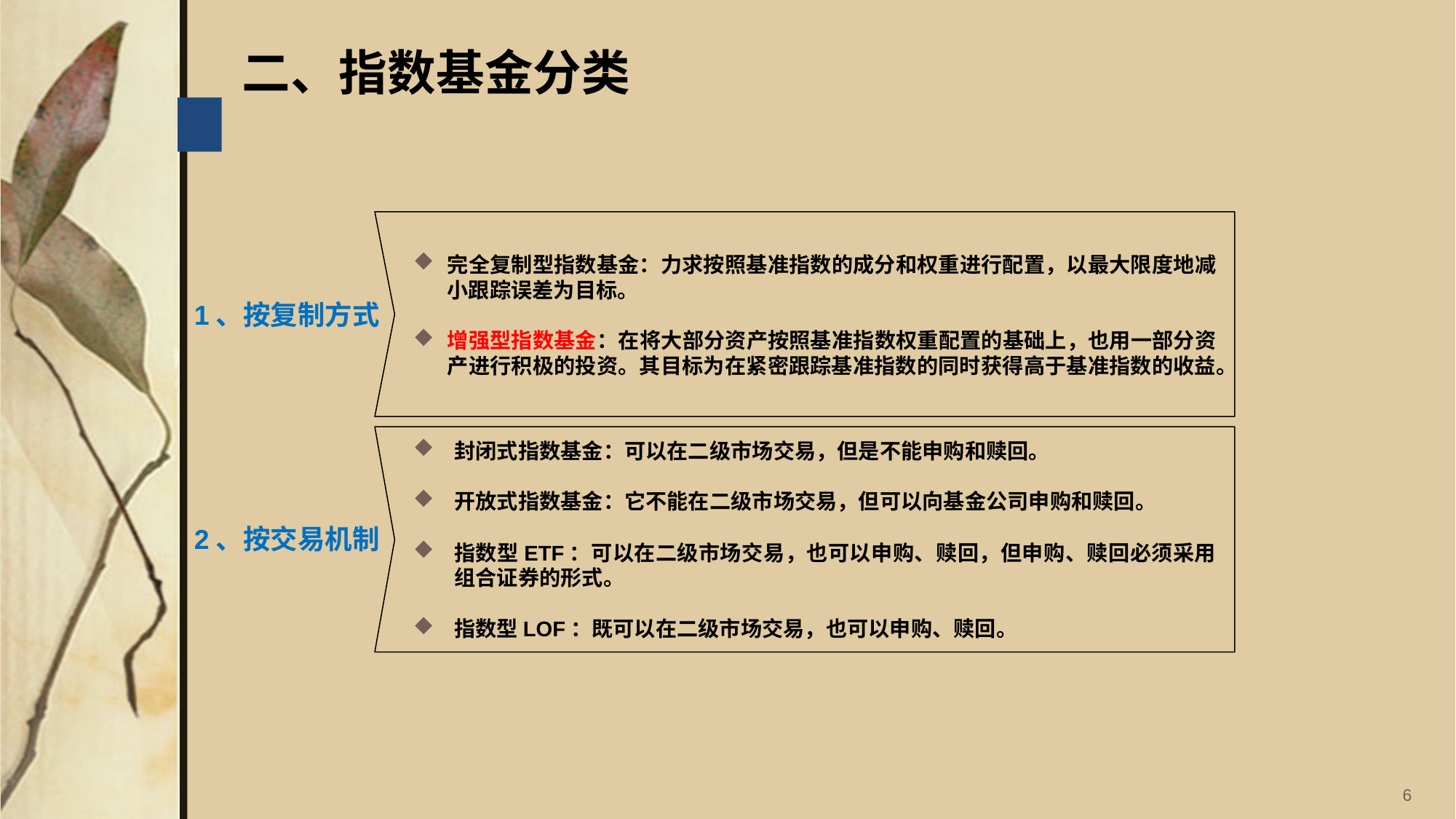

二、指数基金分类

完全复制型指数基金：力求按照基准指数的成分和权重进行配置，以最大限度地减小跟踪误差为目标。

增强型指数基金：在将大部分资产按照基准指数权重配置的基础上，也用一部分资产进行积极的投资。其目标为在紧密跟踪基准指数的同时获得高于基准指数的收益。
1、按复制方式

封闭式指数基金：可以在二级市场交易，但是不能申购和赎回。

开放式指数基金：它不能在二级市场交易，但可以向基金公司申购和赎回。

指数型ETF：可以在二级市场交易，也可以申购、赎回，但申购、赎回必须采用组合证券的形式。

指数型LOF：既可以在二级市场交易，也可以申购、赎回。
2、按交易机制
6